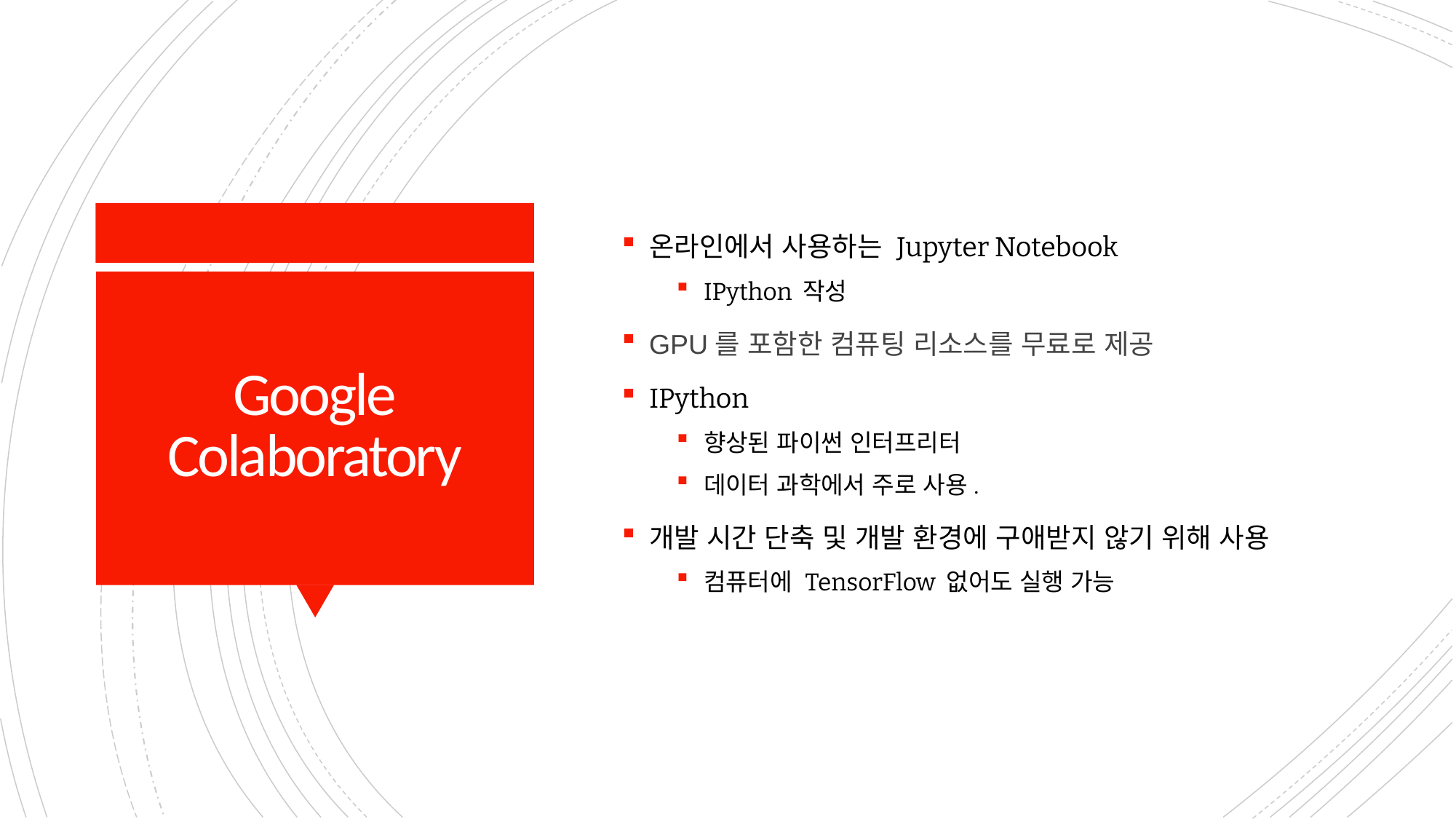

온라인에서 사용하는 Jupyter Notebook
IPython 작성
GPU를 포함한 컴퓨팅 리소스를 무료로 제공
IPython
향상된 파이썬 인터프리터
데이터 과학에서 주로 사용.
개발 시간 단축 및 개발 환경에 구애받지 않기 위해 사용
컴퓨터에 TensorFlow 없어도 실행 가능
# Google Colaboratory